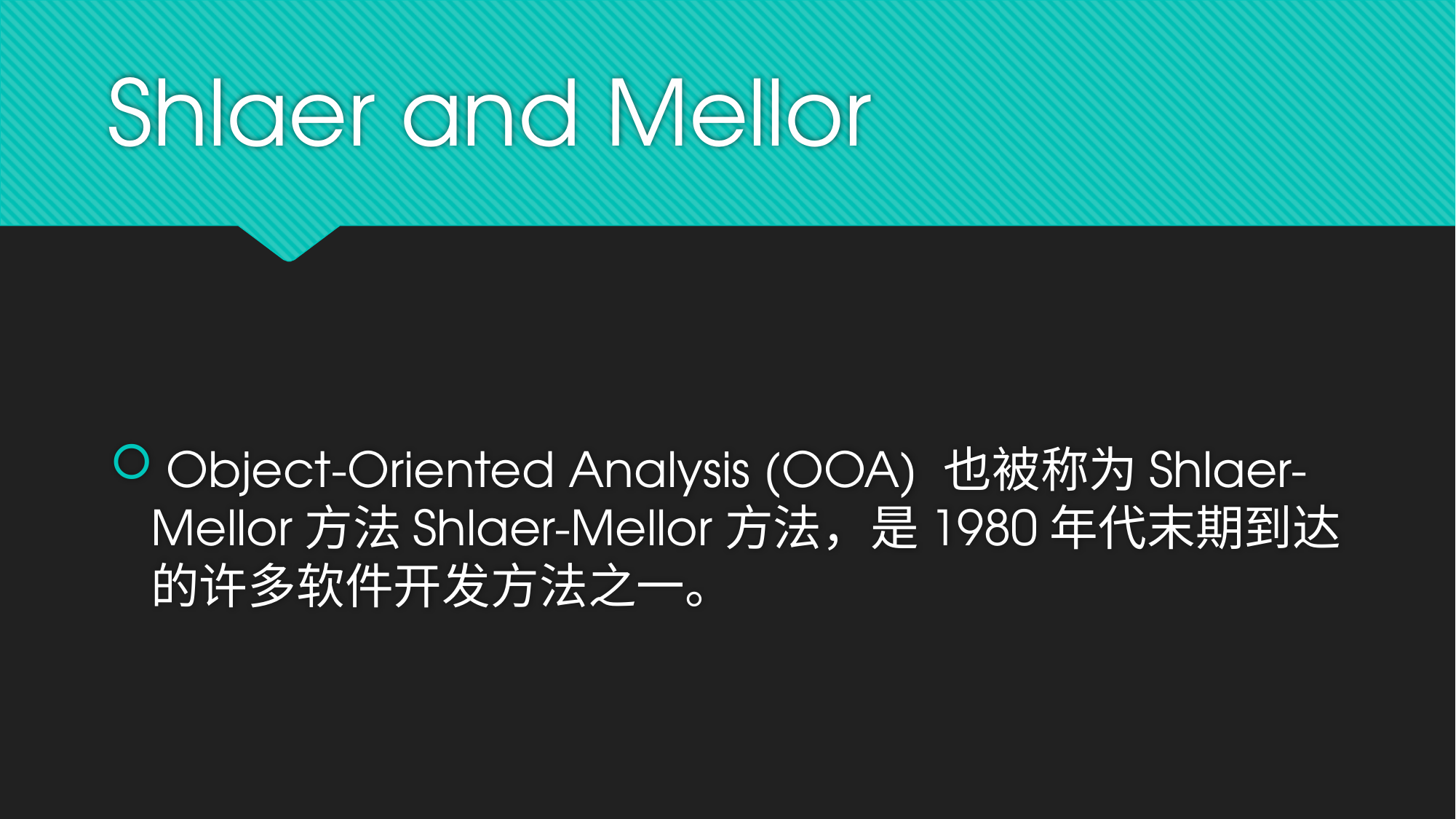

# Shlaer and Mellor

 Object-Oriented Analysis (OOA) 也被称为Shlaer-Mellor方法Shlaer-Mellor方法，是1980年代末期到达的许多软件开发方法之一。